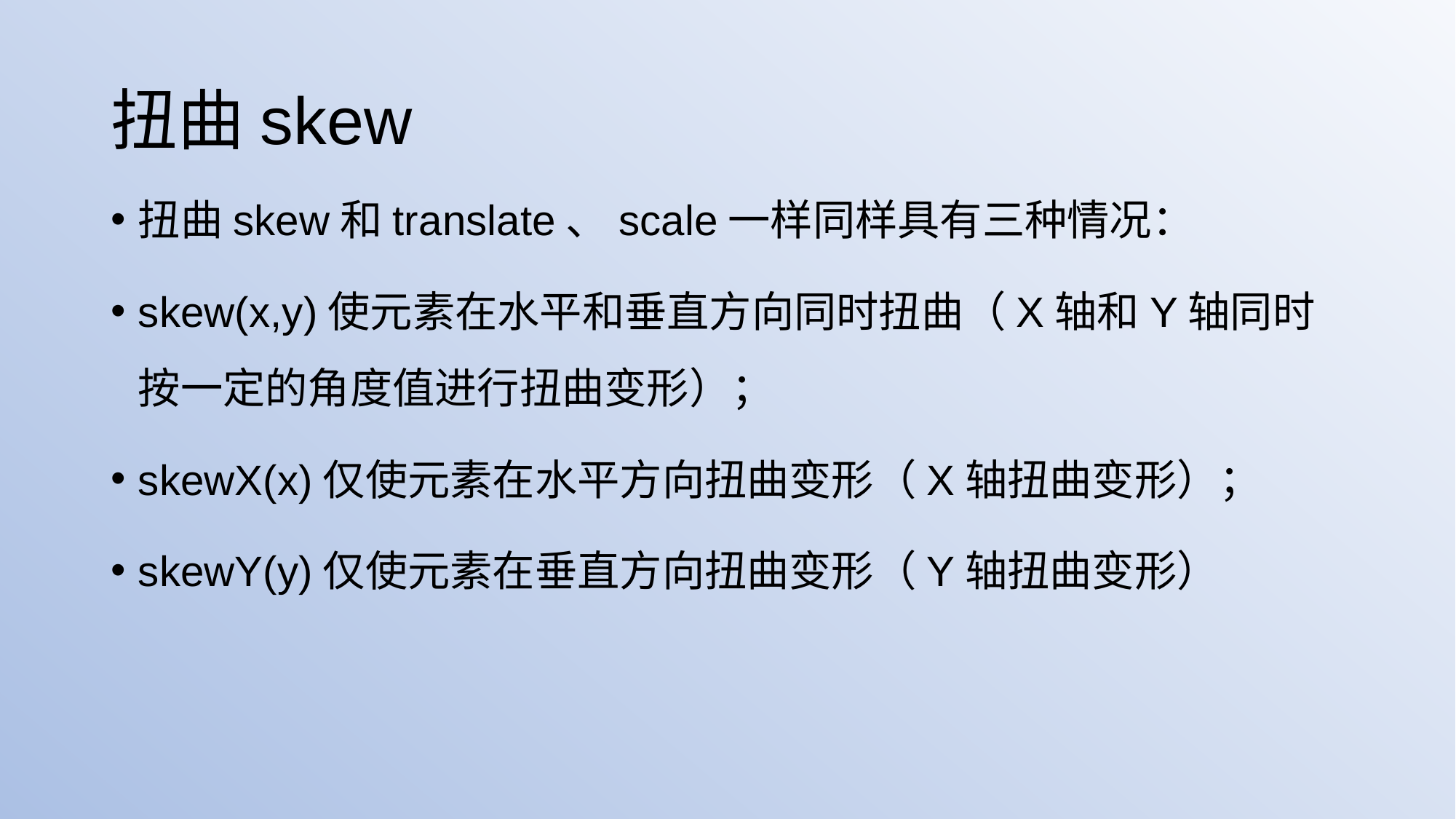

# 扭曲skew
扭曲skew和translate、scale一样同样具有三种情况：
skew(x,y)使元素在水平和垂直方向同时扭曲（X轴和Y轴同时按一定的角度值进行扭曲变形）；
skewX(x)仅使元素在水平方向扭曲变形（X轴扭曲变形）；
skewY(y)仅使元素在垂直方向扭曲变形（Y轴扭曲变形）